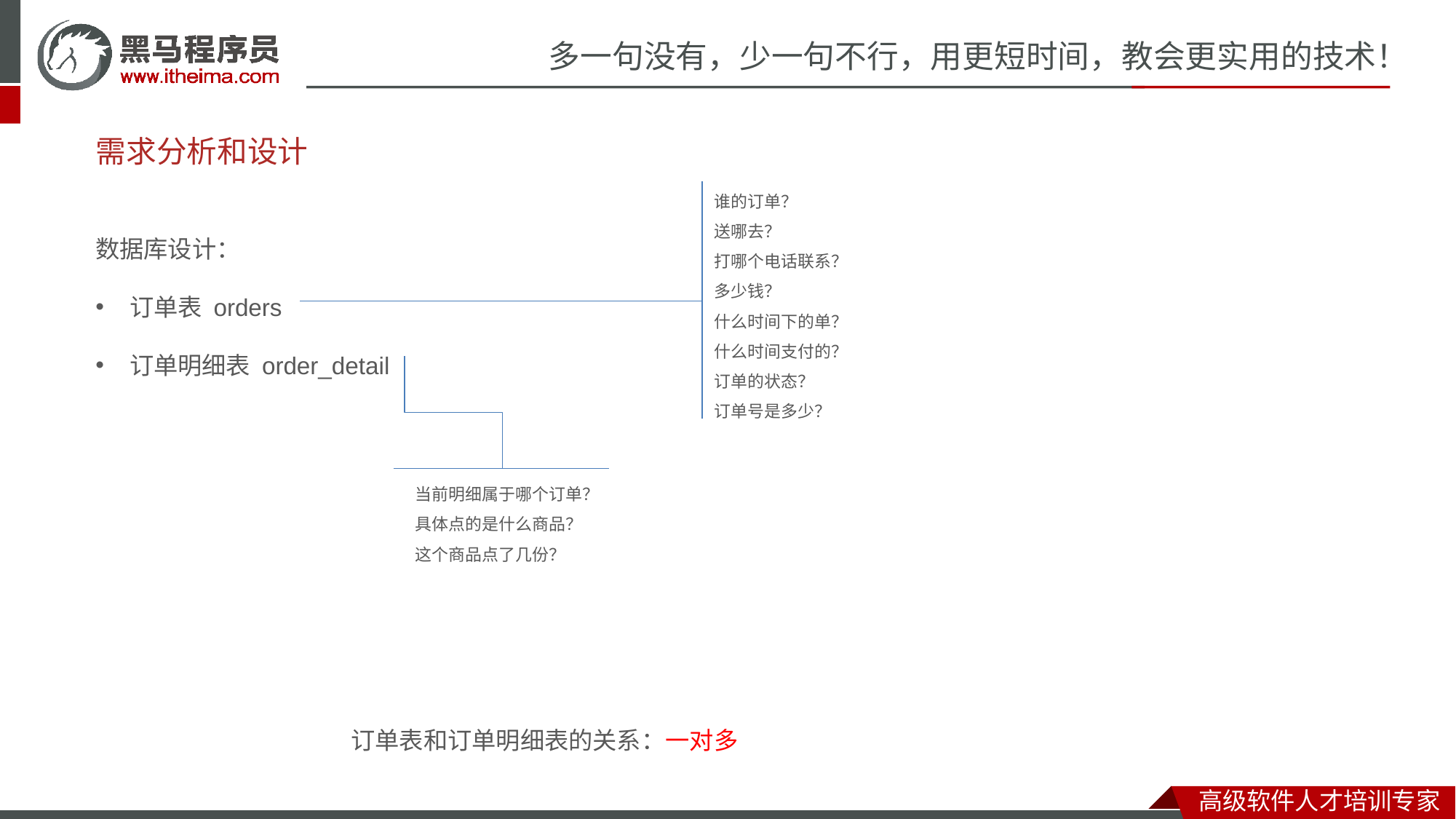

# 需求分析和设计
谁的订单？
送哪去？
打哪个电话联系？
多少钱？
什么时间下的单？
什么时间支付的？
订单的状态？
订单号是多少？

数据库设计：
订单表 orders
订单明细表 order_detail

当前明细属于哪个订单？
具体点的是什么商品？
这个商品点了几份？

订单表和订单明细表的关系：一对多